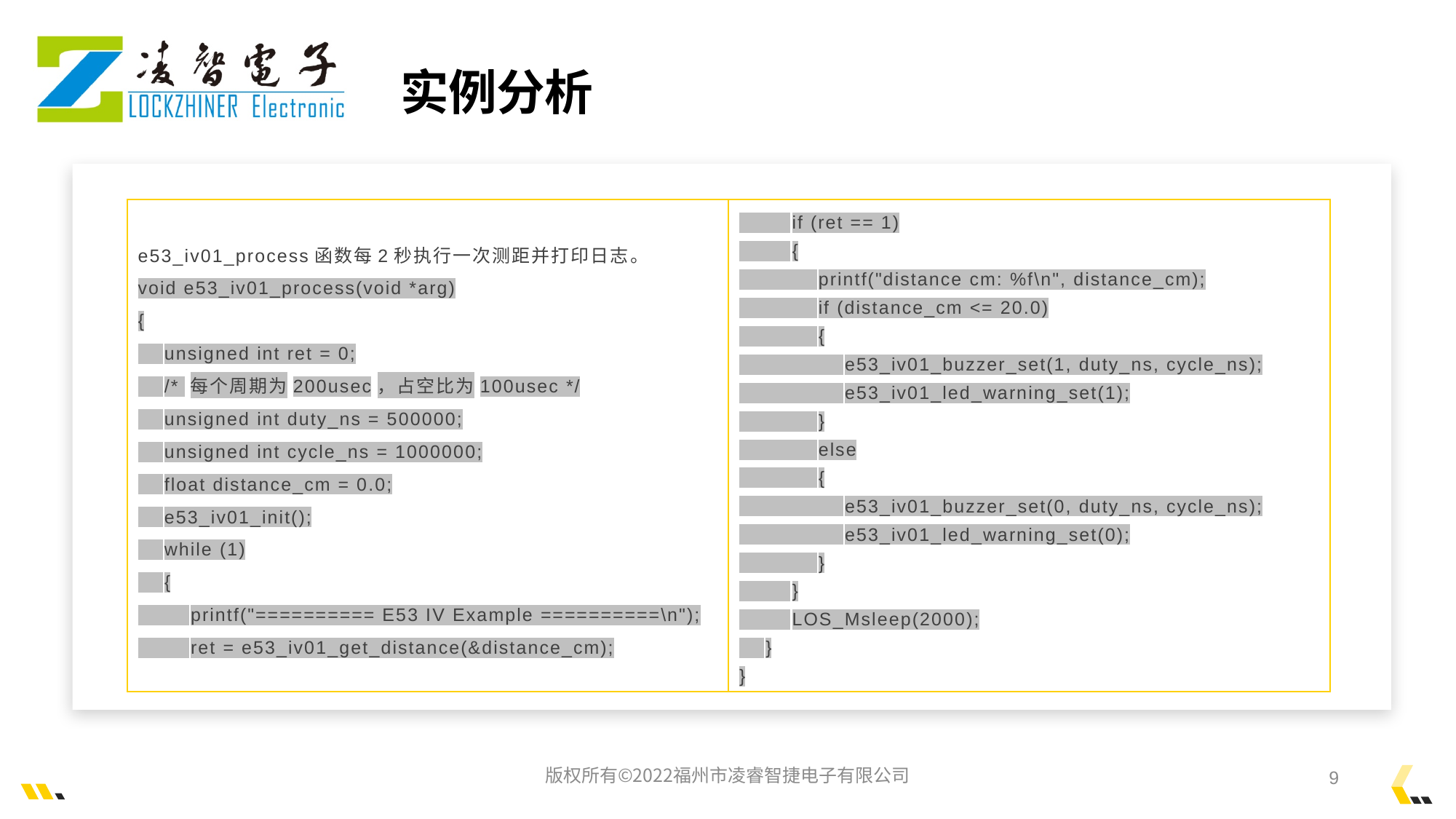

实例分析

e53_iv01_process函数每2秒执行一次测距并打印日志。
void e53_iv01_process(void *arg)
{
    unsigned int ret = 0;
    /* 每个周期为200usec，占空比为100usec */
    unsigned int duty_ns = 500000;
    unsigned int cycle_ns = 1000000;
    float distance_cm = 0.0;
    e53_iv01_init();
    while (1)
    {
        printf("========== E53 IV Example ==========\n");
        ret = e53_iv01_get_distance(&distance_cm);
        if (ret == 1)
        {
            printf("distance cm: %f\n", distance_cm);
            if (distance_cm <= 20.0)
            {
                e53_iv01_buzzer_set(1, duty_ns, cycle_ns);
                e53_iv01_led_warning_set(1);
            }
            else
            {
                e53_iv01_buzzer_set(0, duty_ns, cycle_ns);
                e53_iv01_led_warning_set(0);
            }
        }
        LOS_Msleep(2000);
    }
}
版权所有©2022福州市凌睿智捷电子有限公司
9